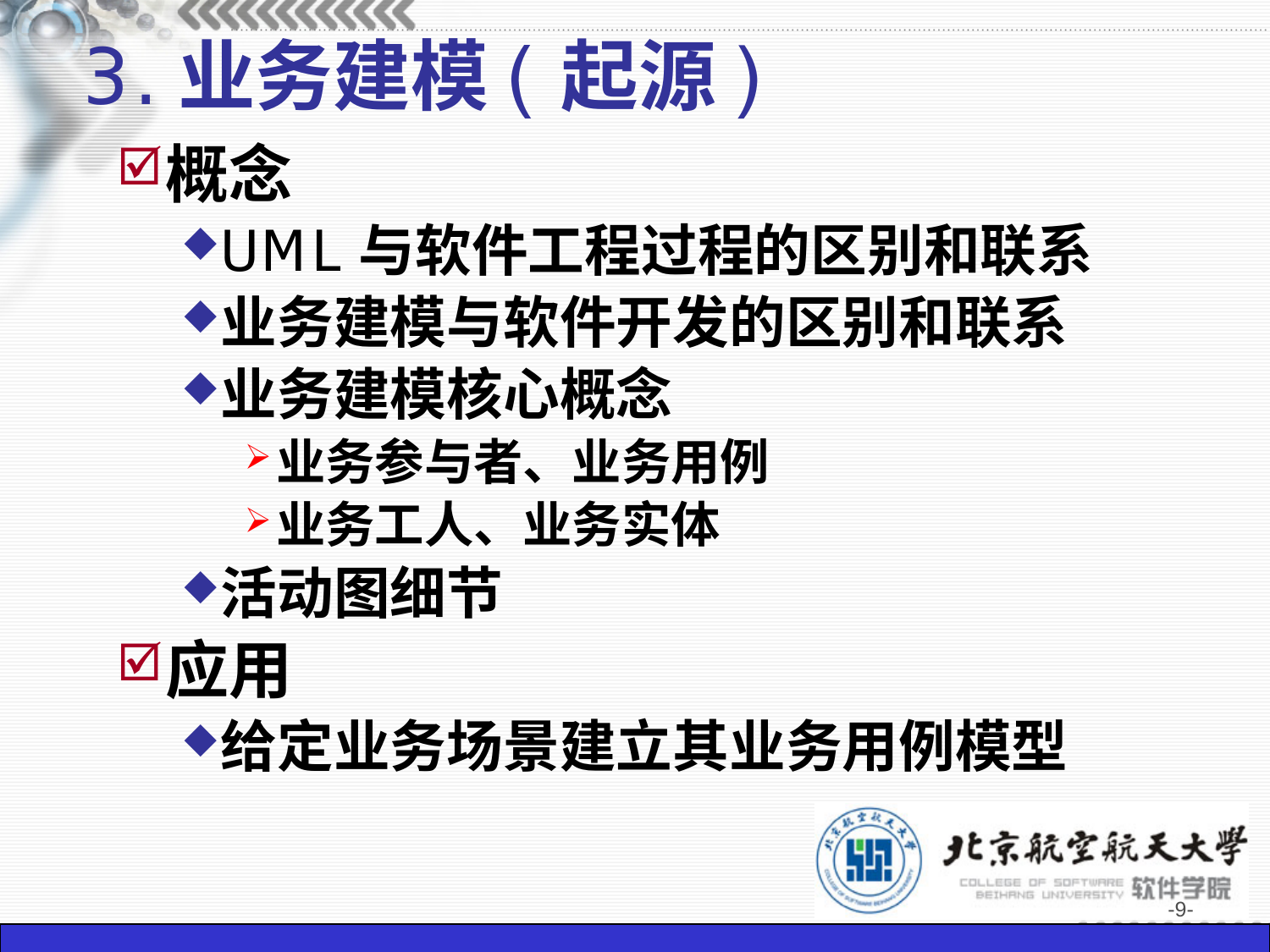

# 3.业务建模(起源)
概念
UML与软件工程过程的区别和联系
业务建模与软件开发的区别和联系
业务建模核心概念
业务参与者、业务用例
业务工人、业务实体
活动图细节
应用
给定业务场景建立其业务用例模型
-9-